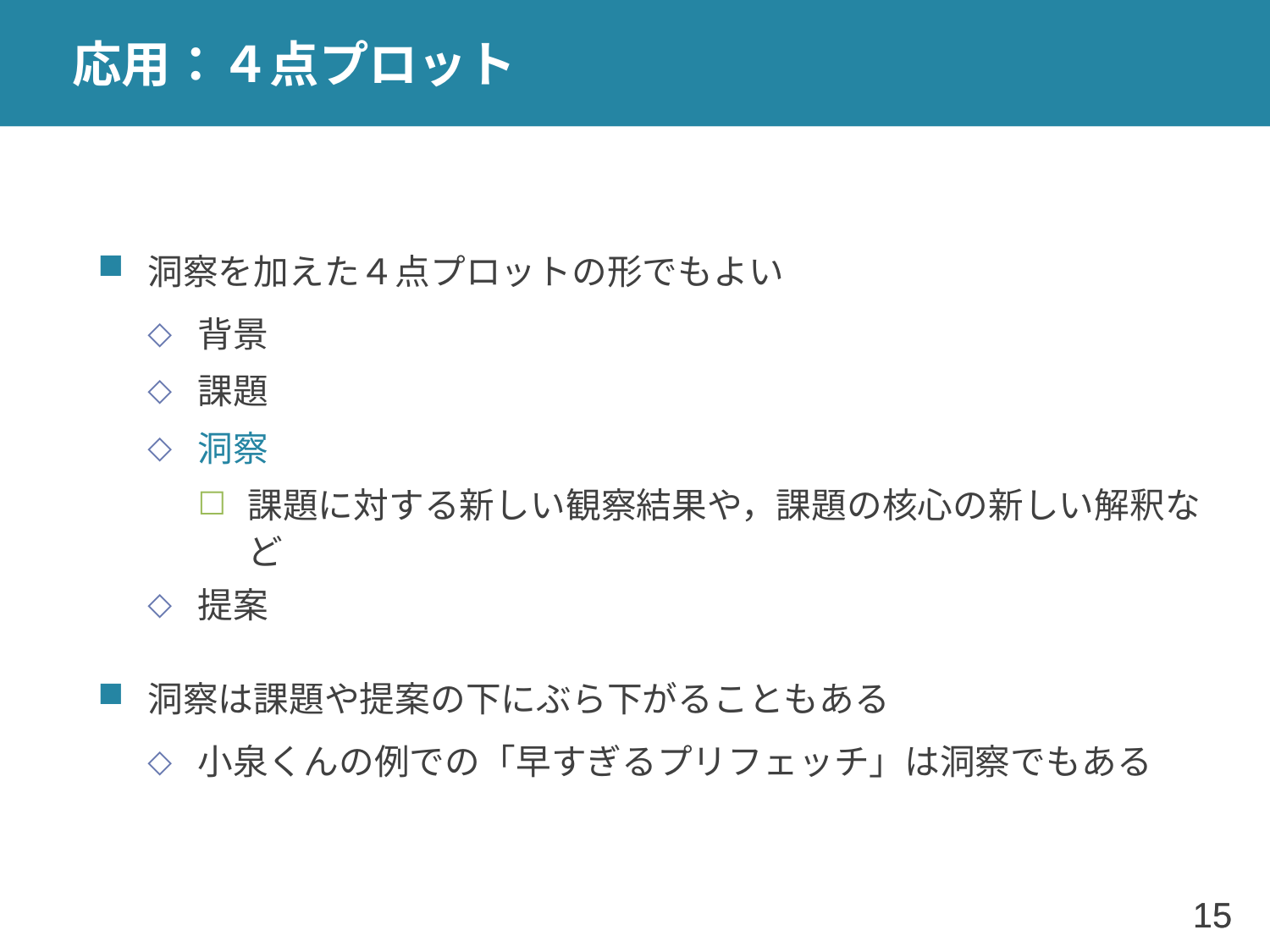

# 応用：４点プロット
洞察を加えた４点プロットの形でもよい
背景
課題
洞察
課題に対する新しい観察結果や，課題の核心の新しい解釈など
提案
洞察は課題や提案の下にぶら下がることもある
小泉くんの例での「早すぎるプリフェッチ」は洞察でもある